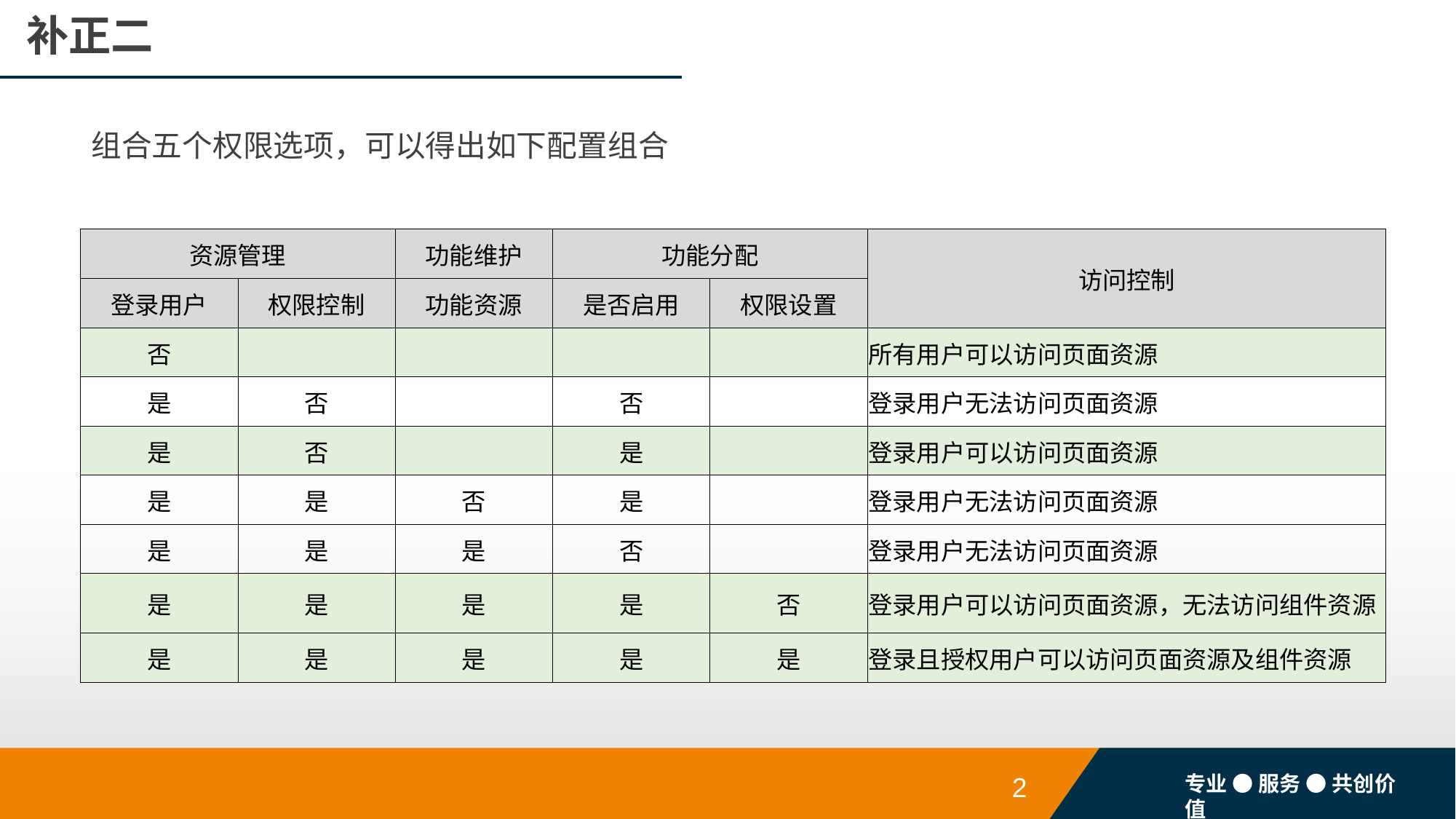

# 补正二
组合五个权限选项，可以得出如下配置组合
| 资源管理 |  | 功能维护 | 功能分配 |  | 访问控制 |
| --- | --- | --- | --- | --- | --- |
| 登录用户 | 权限控制 | 功能资源 | 是否启用 | 权限设置 |  |
| 否 |  |  |  |  | 所有用户可以访问页面资源 |
| 是 | 否 |  | 否 |  | 登录用户无法访问页面资源 |
| 是 | 否 |  | 是 |  | 登录用户可以访问页面资源 |
| 是 | 是 | 否 | 是 |  | 登录用户无法访问页面资源 |
| 是 | 是 | 是 | 否 |  | 登录用户无法访问页面资源 |
| 是 | 是 | 是 | 是 | 否 | 登录用户可以访问页面资源，无法访问组件资源 |
| 是 | 是 | 是 | 是 | 是 | 登录且授权用户可以访问页面资源及组件资源 |